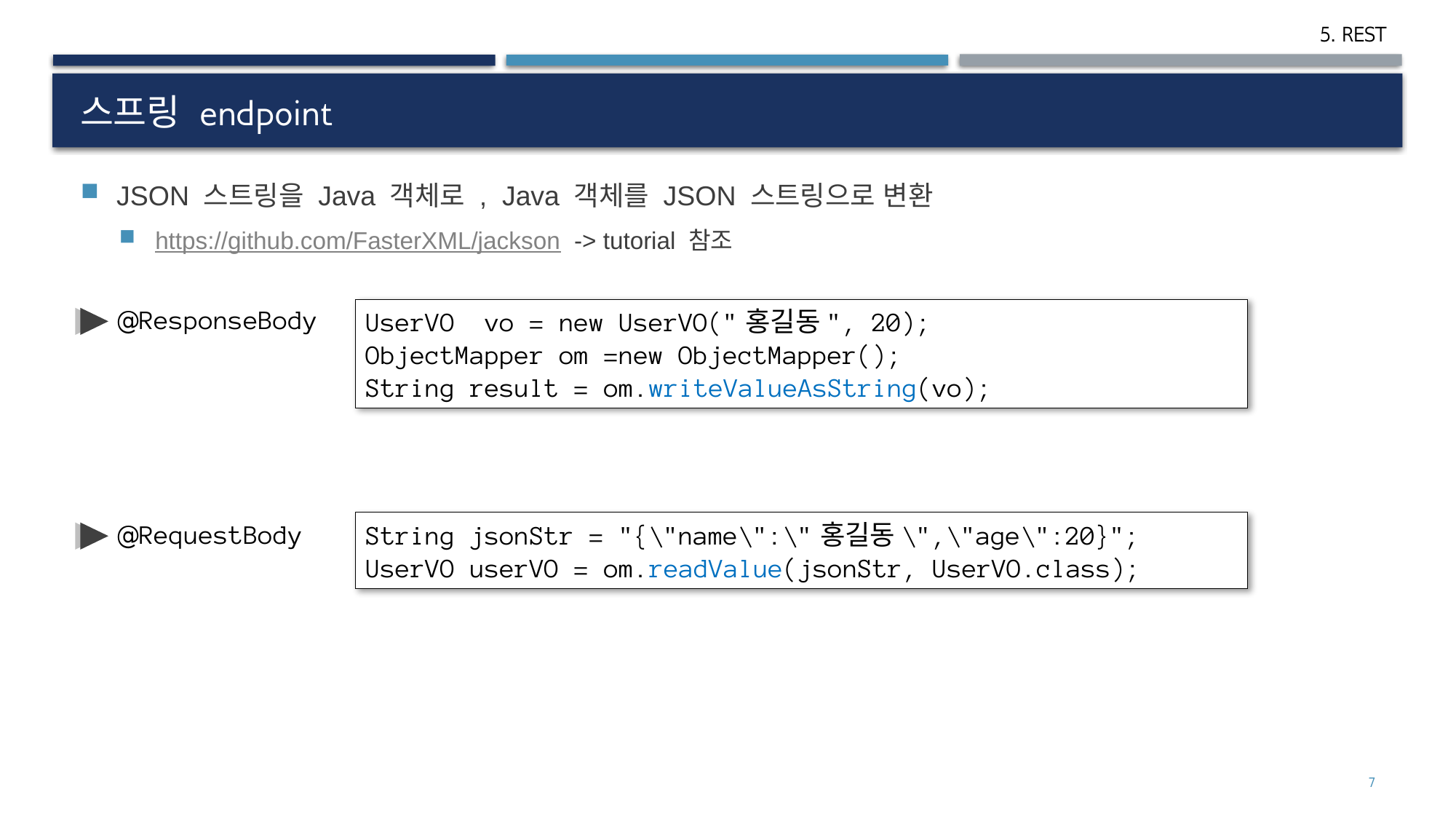

# 스프링 endpoint
JSON 스트링을 Java 객체로 ,  Java 객체를 JSON 스트링으로 변환
https://github.com/FasterXML/jackson  -> tutorial 참조
@ResponseBody

UserVO  vo = new UserVO("홍길동", 20);
ObjectMapper om =new ObjectMapper();
String result = om.writeValueAsString(vo);
@RequestBody

String jsonStr = "{\"name\":\"홍길동\",\"age\":20}";
UserVO userVO = om.readValue(jsonStr, UserVO.class);
7